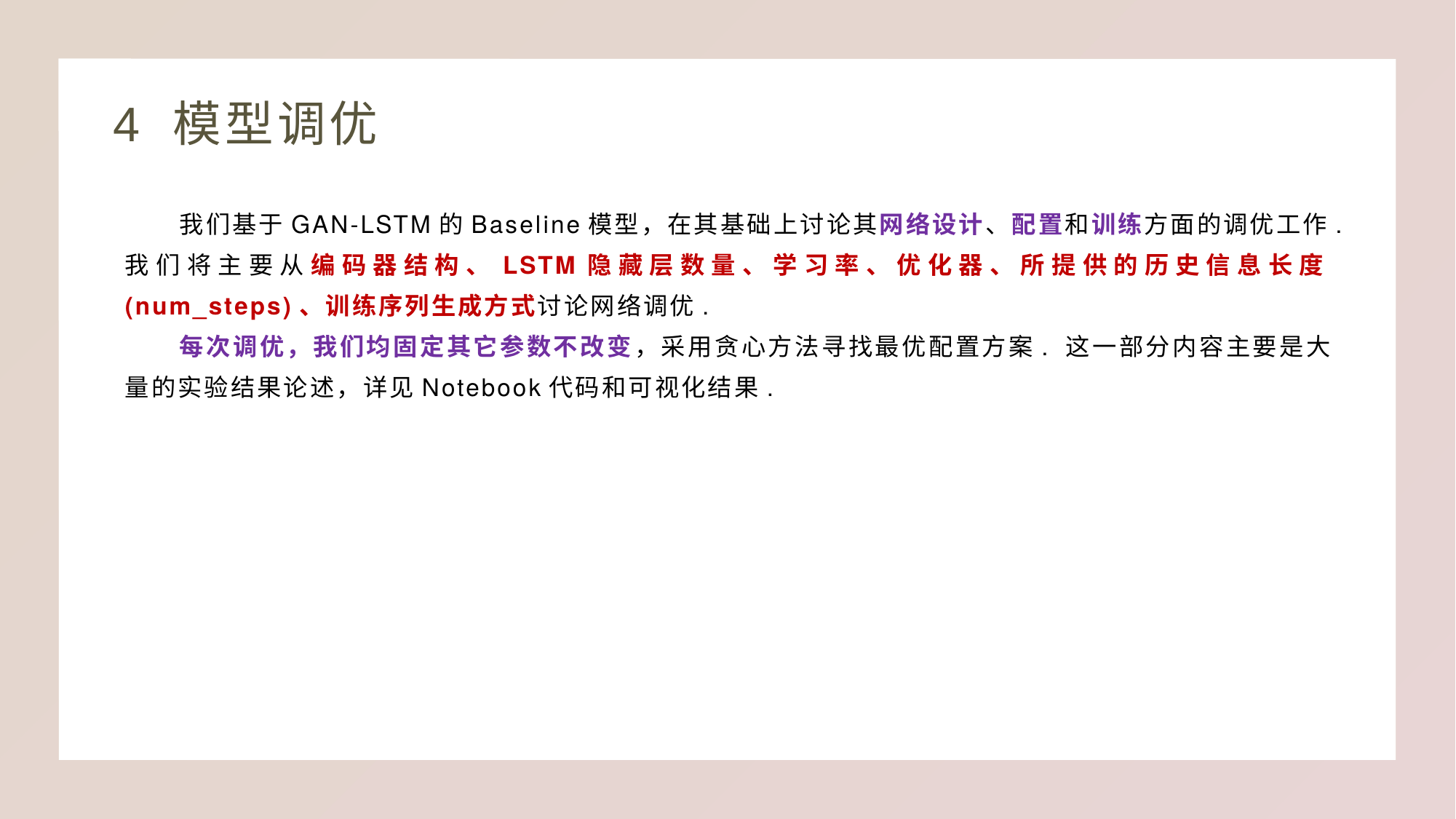

# 4 模型调优
我们基于GAN-LSTM的Baseline模型，在其基础上讨论其网络设计、配置和训练方面的调优工作.我们将主要从编码器结构、LSTM隐藏层数量、学习率、优化器、所提供的历史信息长度(num_steps)、训练序列生成方式讨论网络调优.
每次调优，我们均固定其它参数不改变，采用贪心方法寻找最优配置方案. 这一部分内容主要是大量的实验结果论述，详见Notebook代码和可视化结果.